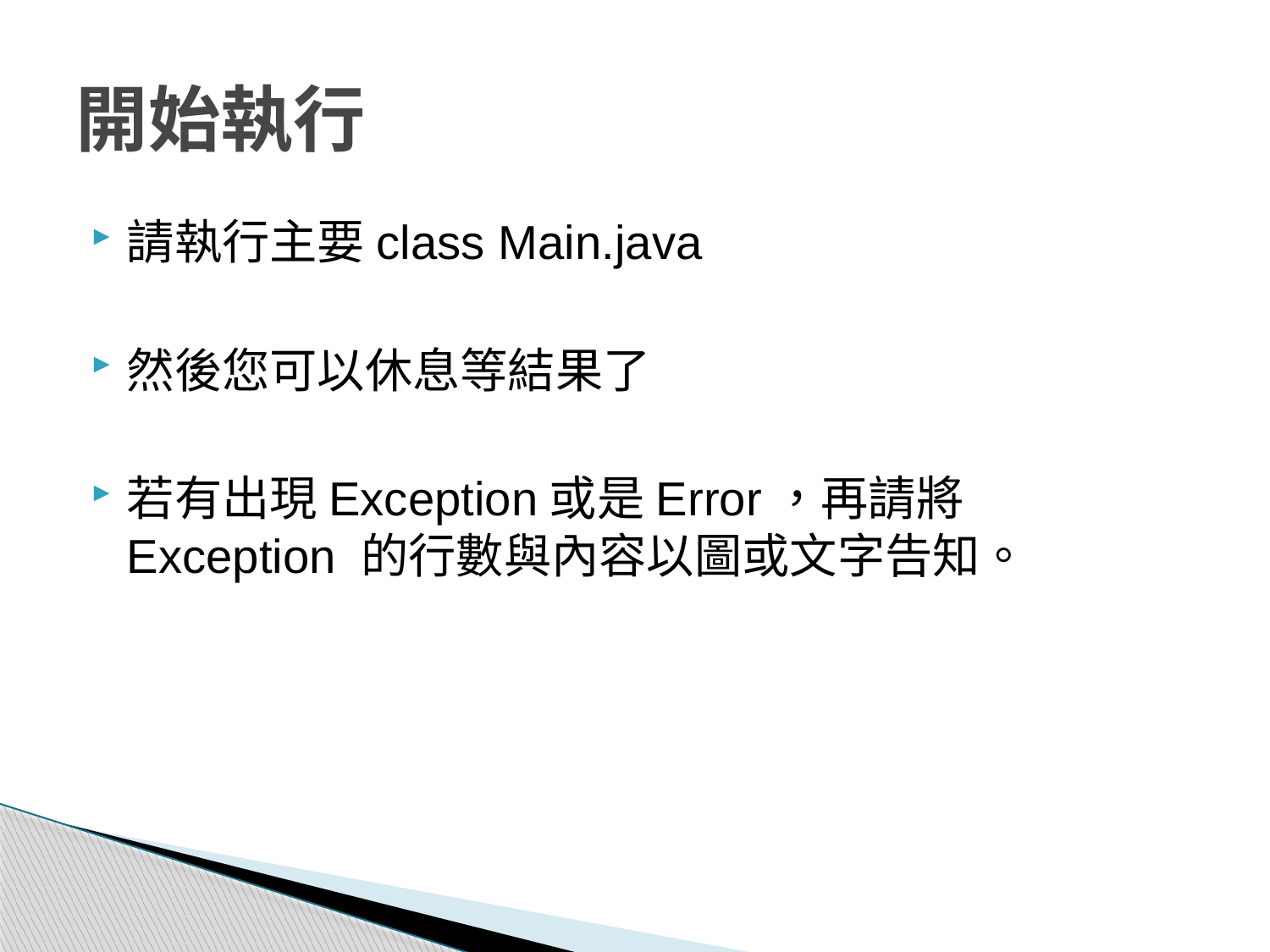

# 開始執行
請執行主要class Main.java

然後您可以休息等結果了

若有出現Exception或是Error，再請將 Exception 的行數與內容以圖或文字告知。